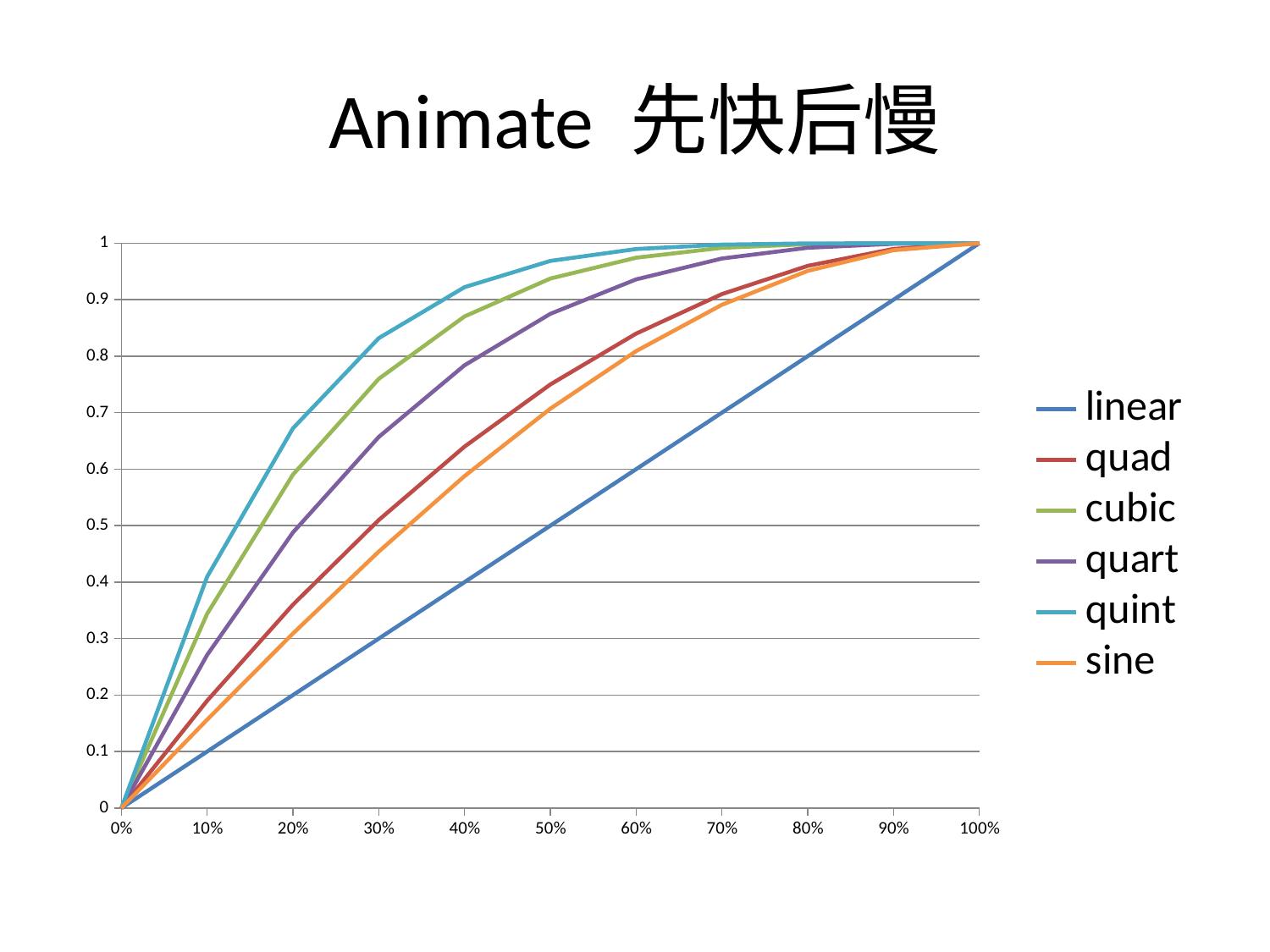

# Animate 先快后慢

### Chart

| Category | linear | quad | cubic | quart | quint | sine |
|---|---|---|---|---|---|---|
| 0 | 0.0 | 0.0 | 0.0 | 0.0 | 0.0 | 0.0 |
| 0.1 | 0.1 | 0.19 | 0.34390000000000015 | 0.271 | 0.4095100000000002 | 0.1564344650402312 |
| 0.2 | 0.2 | 0.36000000000000015 | 0.5903999999999996 | 0.48800000000000016 | 0.6723199999999998 | 0.3090169943749481 |
| 0.30000000000000021 | 0.3000000000000002 | 0.51 | 0.7599000000000005 | 0.6570000000000006 | 0.8319300000000005 | 0.453990499739547 |
| 0.4 | 0.4 | 0.6400000000000005 | 0.8704000000000005 | 0.784 | 0.9222399999999995 | 0.5877852522924738 |
| 0.5 | 0.5 | 0.7500000000000004 | 0.9375 | 0.8750000000000004 | 0.9687500000000004 | 0.7071067811865476 |
| 0.60000000000000042 | 0.6000000000000004 | 0.8400000000000004 | 0.9743999999999999 | 0.9359999999999999 | 0.98976 | 0.809016994374947 |
| 0.7000000000000004 | 0.7000000000000004 | 0.91 | 0.9919 | 0.9730000000000004 | 0.9975699999999993 | 0.8910065241883676 |
| 0.8 | 0.8 | 0.9600000000000004 | 0.9983999999999995 | 0.992 | 0.99968 | 0.9510565162951536 |
| 0.9 | 0.9 | 0.99 | 0.9999 | 0.999 | 0.99999 | 0.9876883405951378 |
| 1 | 1.0 | 1.0 | 1.0 | 1.0 | 1.0 | 0.9999999999999999 |